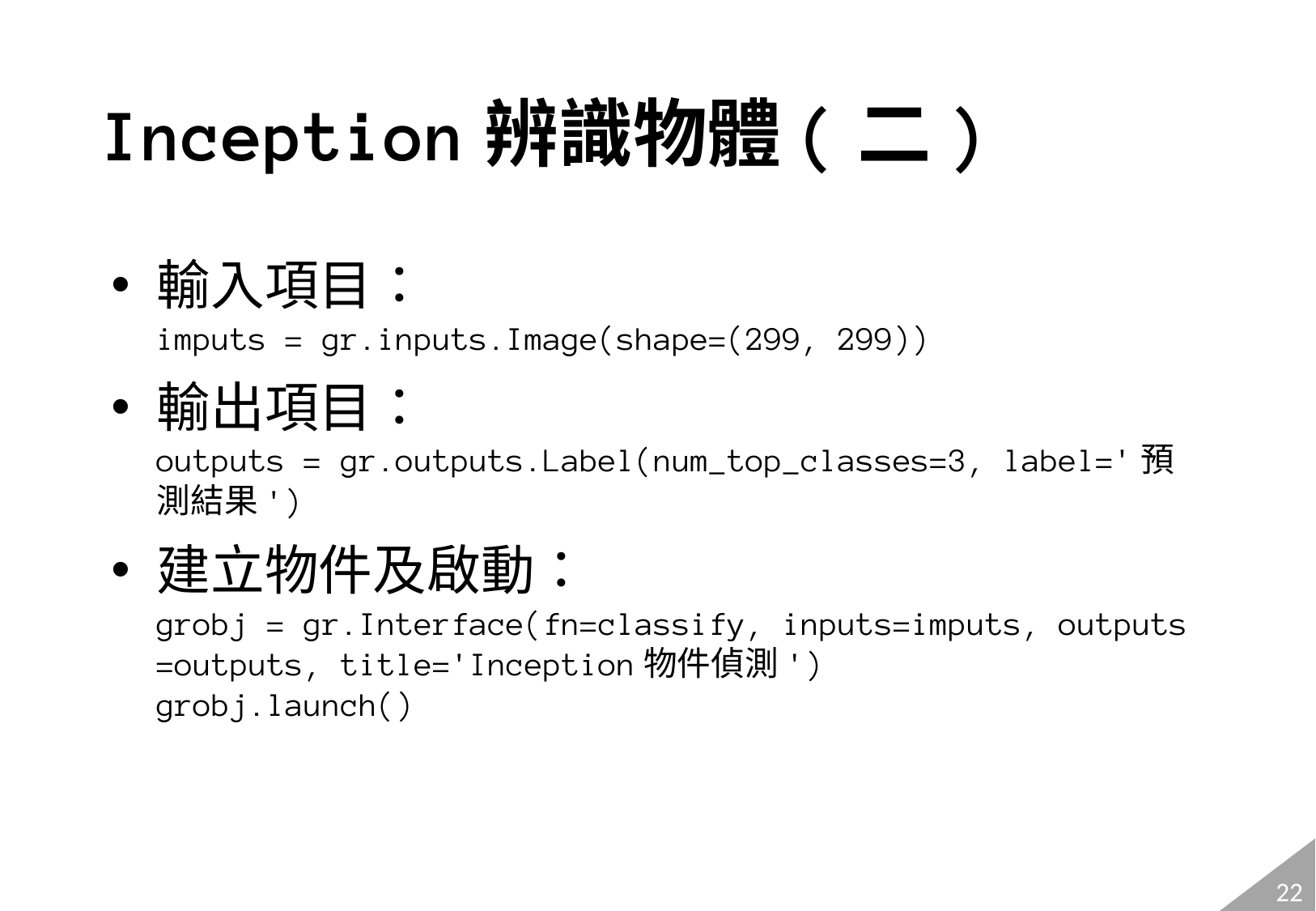

# Inception辨識物體(二)
輸入項目：
imputs = gr.inputs.Image(shape=(299, 299))
輸出項目：
outputs = gr.outputs.Label(num_top_classes=3, label='預測結果')
建立物件及啟動：
grobj = gr.Interface(fn=classify, inputs=imputs, outputs=outputs, title='Inception物件偵測')
grobj.launch()
22